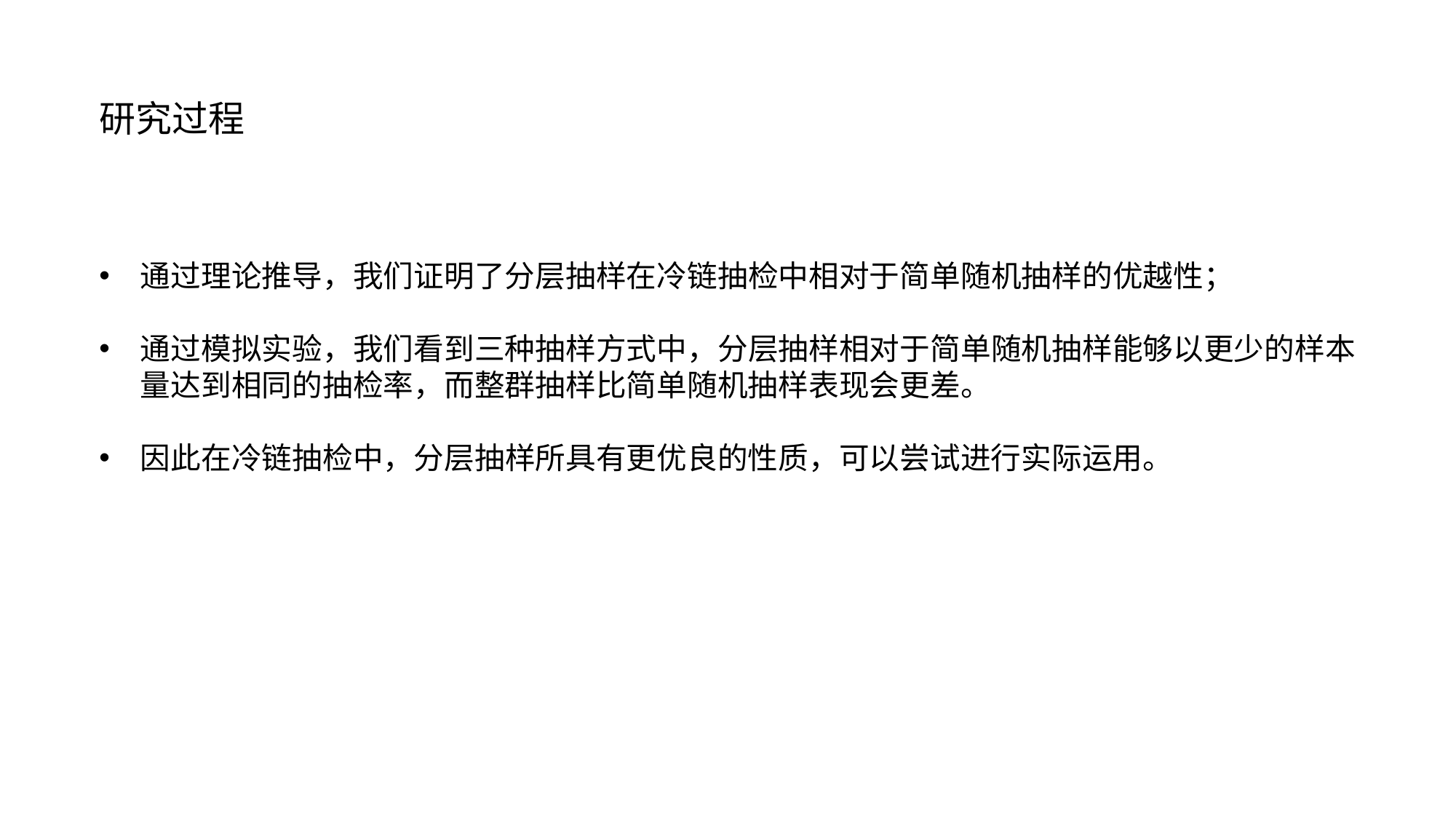

研究过程
通过理论推导，我们证明了分层抽样在冷链抽检中相对于简单随机抽样的优越性；

通过模拟实验，我们看到三种抽样方式中，分层抽样相对于简单随机抽样能够以更少的样本量达到相同的抽检率，而整群抽样比简单随机抽样表现会更差。

因此在冷链抽检中，分层抽样所具有更优良的性质，可以尝试进行实际运用。